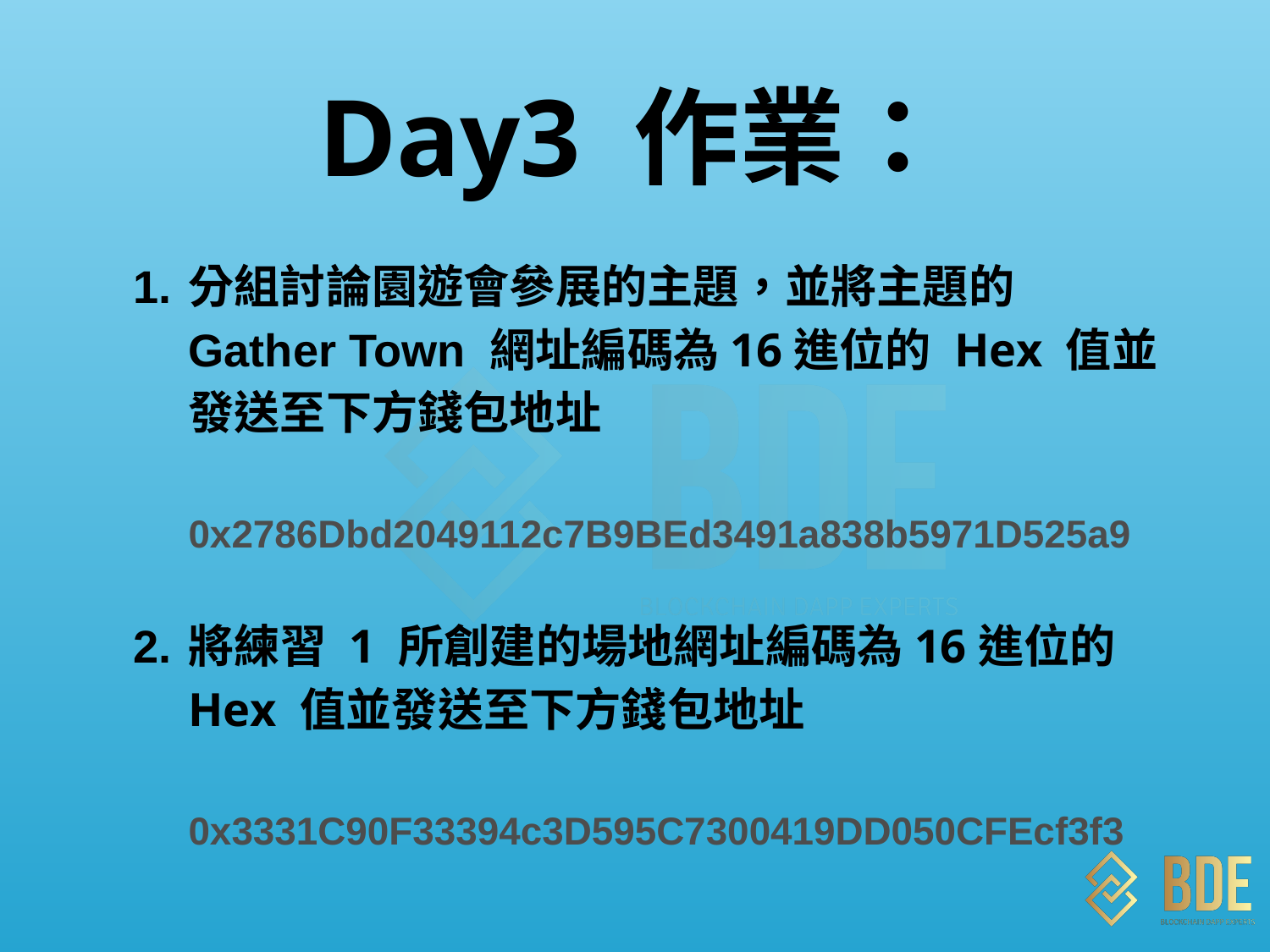

Day3 作業：
分組討論園遊會參展的主題，並將主題的 Gather Town 網址編碼為16進位的 Hex 值並發送至下方錢包地址

0x2786Dbd2049112c7B9BEd3491a838b5971D525a9

將練習 1 所創建的場地網址編碼為16進位的 Hex 值並發送至下方錢包地址

0x3331C90F33394c3D595C7300419DD050CFEcf3f3